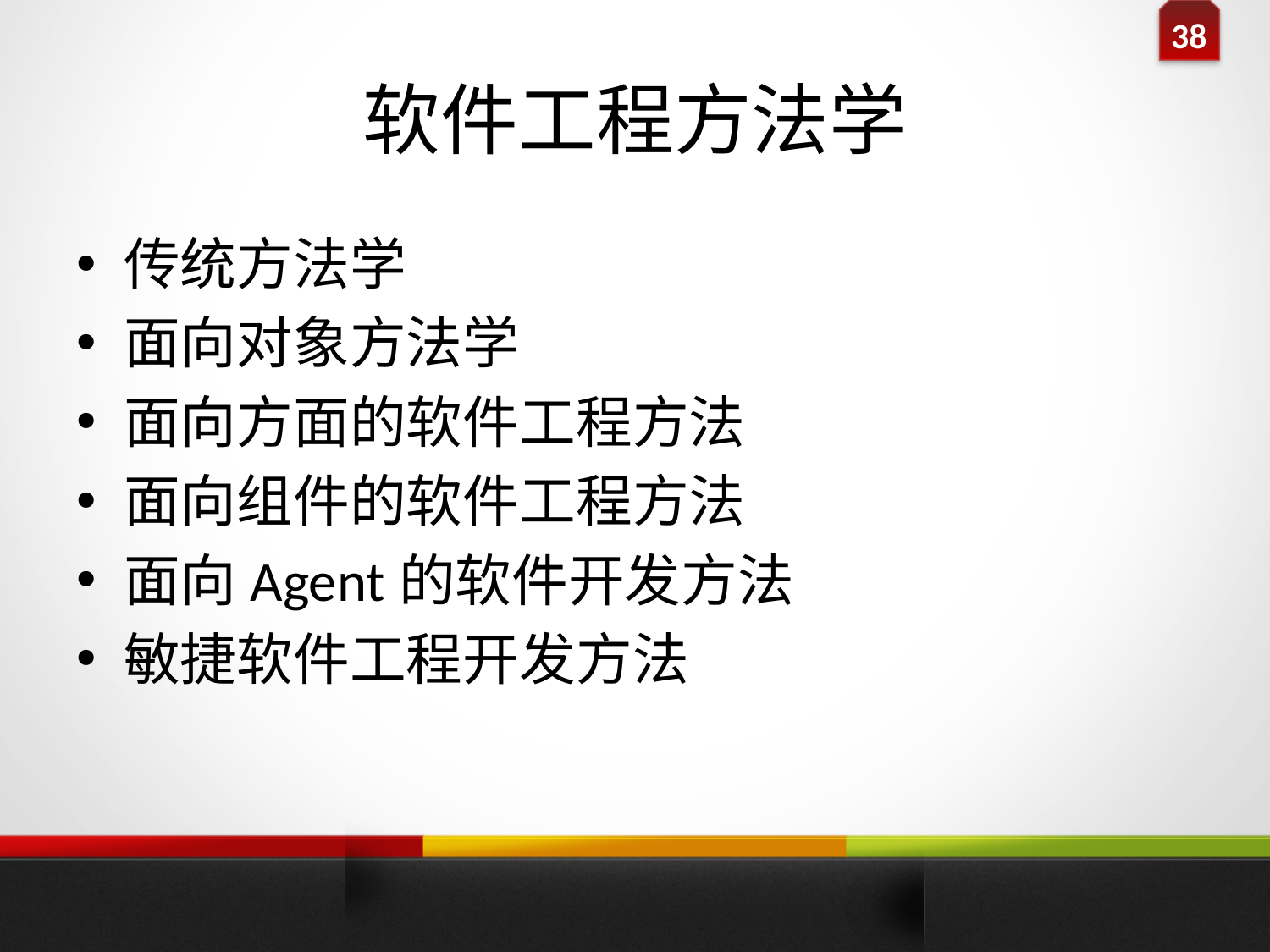

# 软件工程方法学
传统方法学
面向对象方法学
面向方面的软件工程方法
面向组件的软件工程方法
面向Agent的软件开发方法
敏捷软件工程开发方法

38